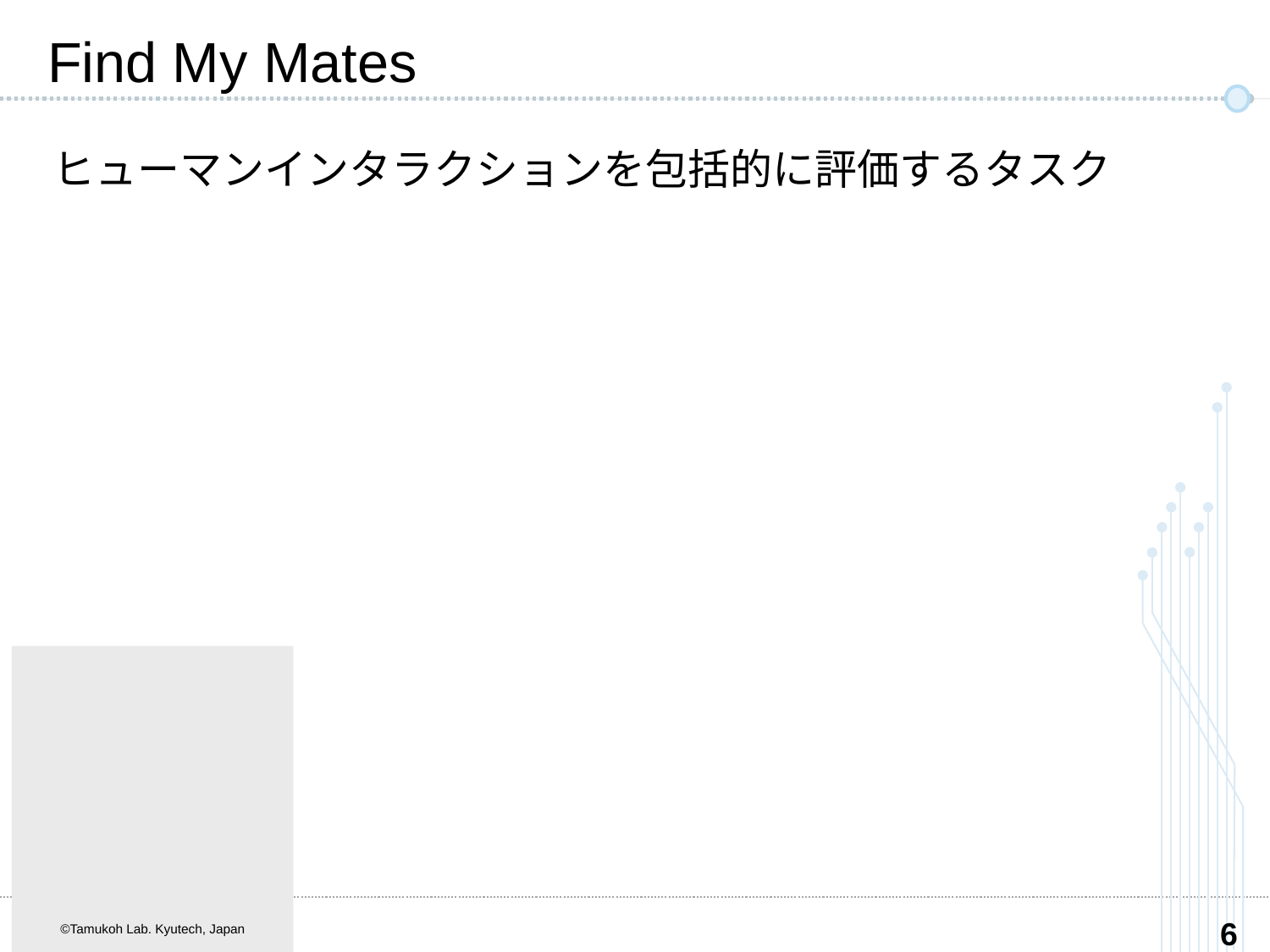

# Find My Mates
ヒューマンインタラクションを包括的に評価するタスク
©Tamukoh Lab. Kyutech, Japan
6